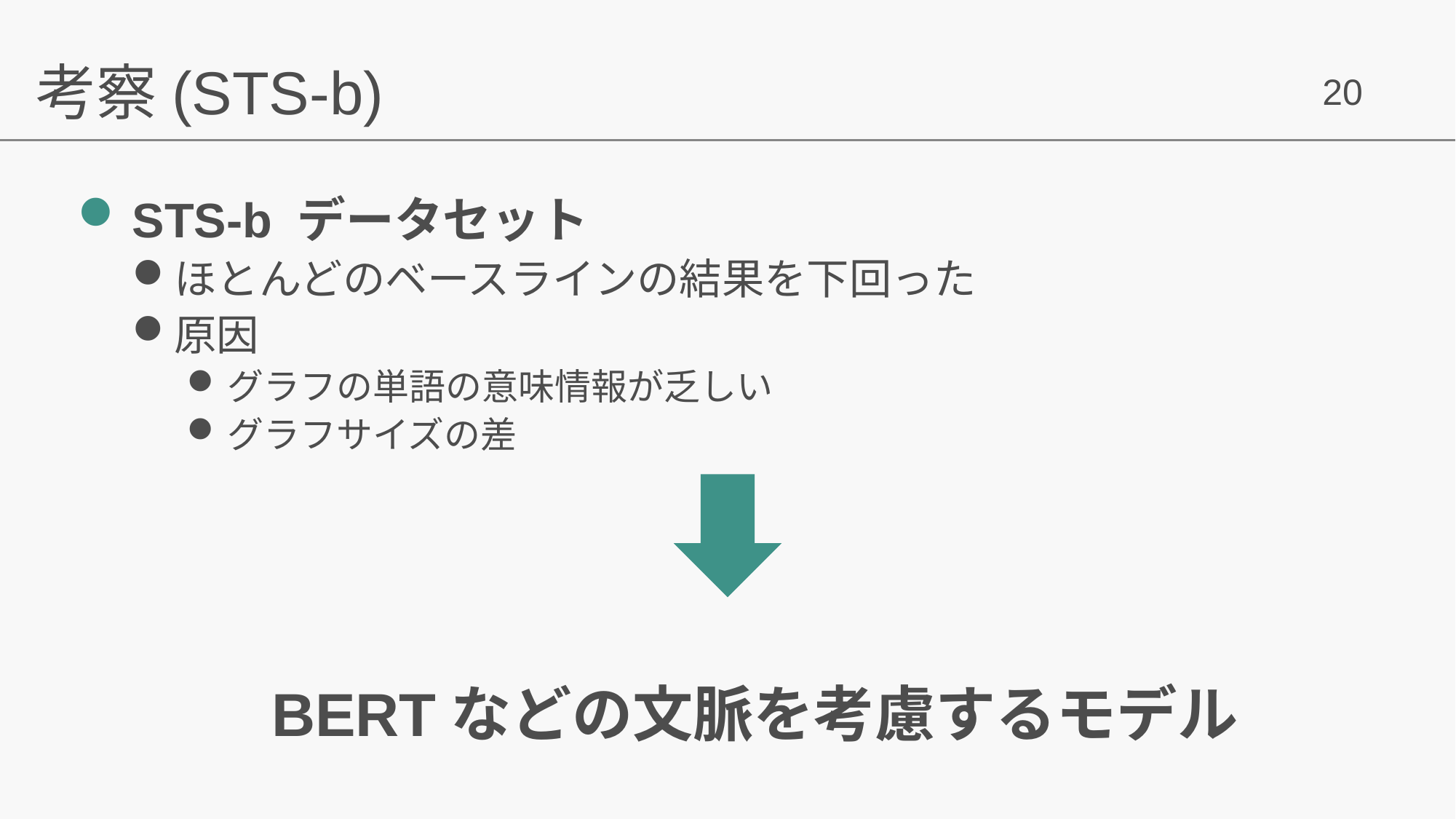

考察(STS-b)
STS-b データセット
ほとんどのベースラインの結果を下回った
原因
グラフの単語の意味情報が乏しい
グラフサイズの差

BERTなどの文脈を考慮するモデル